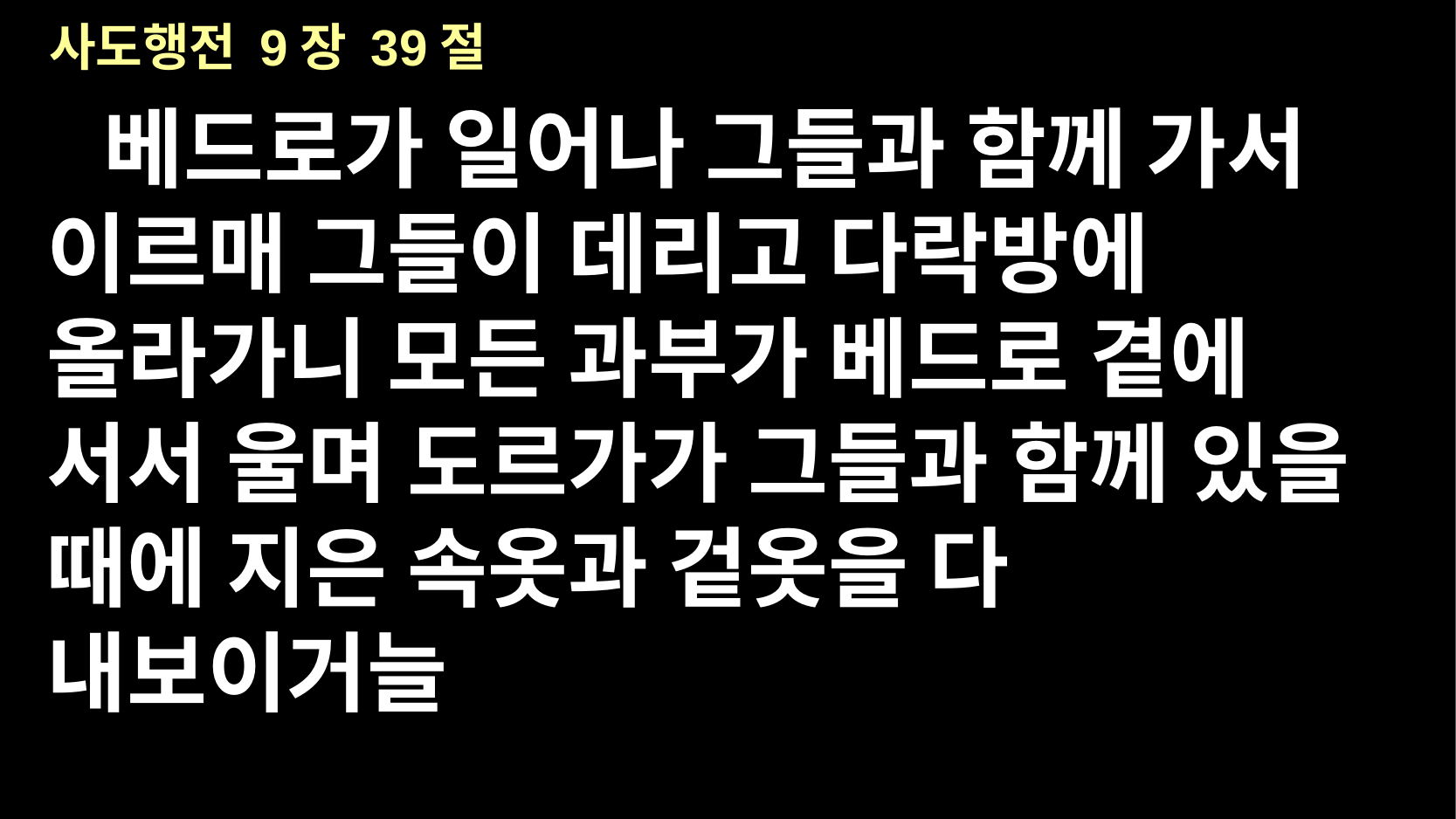

# 사도행전 9장 39절
베드로가 일어나 그들과 함께 가서 이르매 그들이 데리고 다락방에 올라가니 모든 과부가 베드로 곁에 서서 울며 도르가가 그들과 함께 있을 때에 지은 속옷과 겉옷을 다 내보이거늘